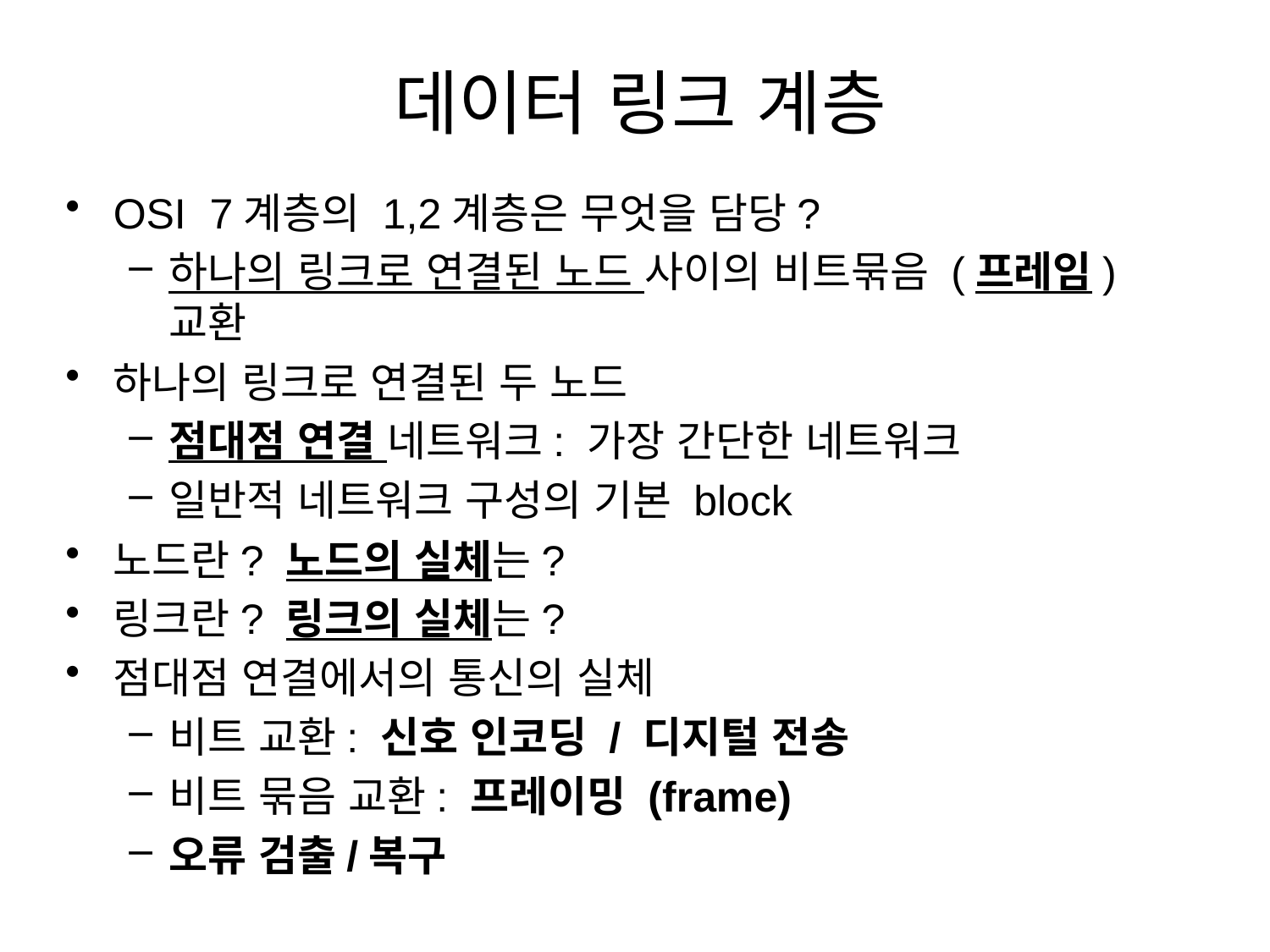

# 데이터 링크 계층
OSI  7계층의 1,2계층은 무엇을 담당?
하나의 링크로 연결된 노드 사이의 비트묶음 (프레임) 교환
하나의 링크로 연결된 두 노드
점대점 연결 네트워크: 가장 간단한 네트워크
일반적 네트워크 구성의 기본 block
노드란? 노드의 실체는?
링크란? 링크의 실체는?
점대점 연결에서의 통신의 실체
비트 교환: 신호 인코딩 / 디지털 전송
비트 묶음 교환: 프레이밍 (frame)
오류 검출/복구